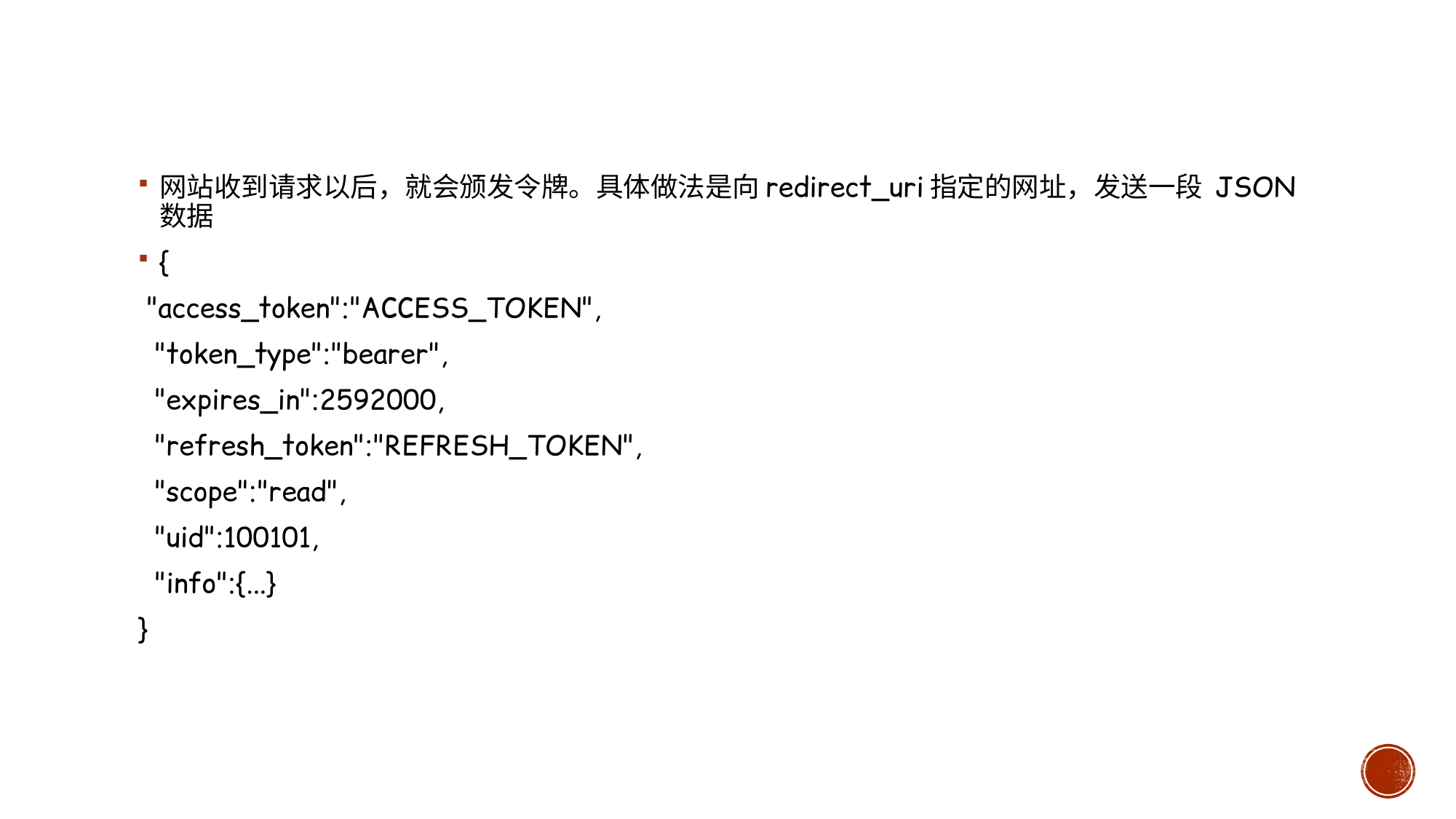

网站收到请求以后，就会颁发令牌。具体做法是向redirect_uri指定的网址，发送一段 JSON 数据
{
 "access_token":"ACCESS_TOKEN",
  "token_type":"bearer",
  "expires_in":2592000,
  "refresh_token":"REFRESH_TOKEN",
  "scope":"read",
  "uid":100101,
  "info":{...}
}